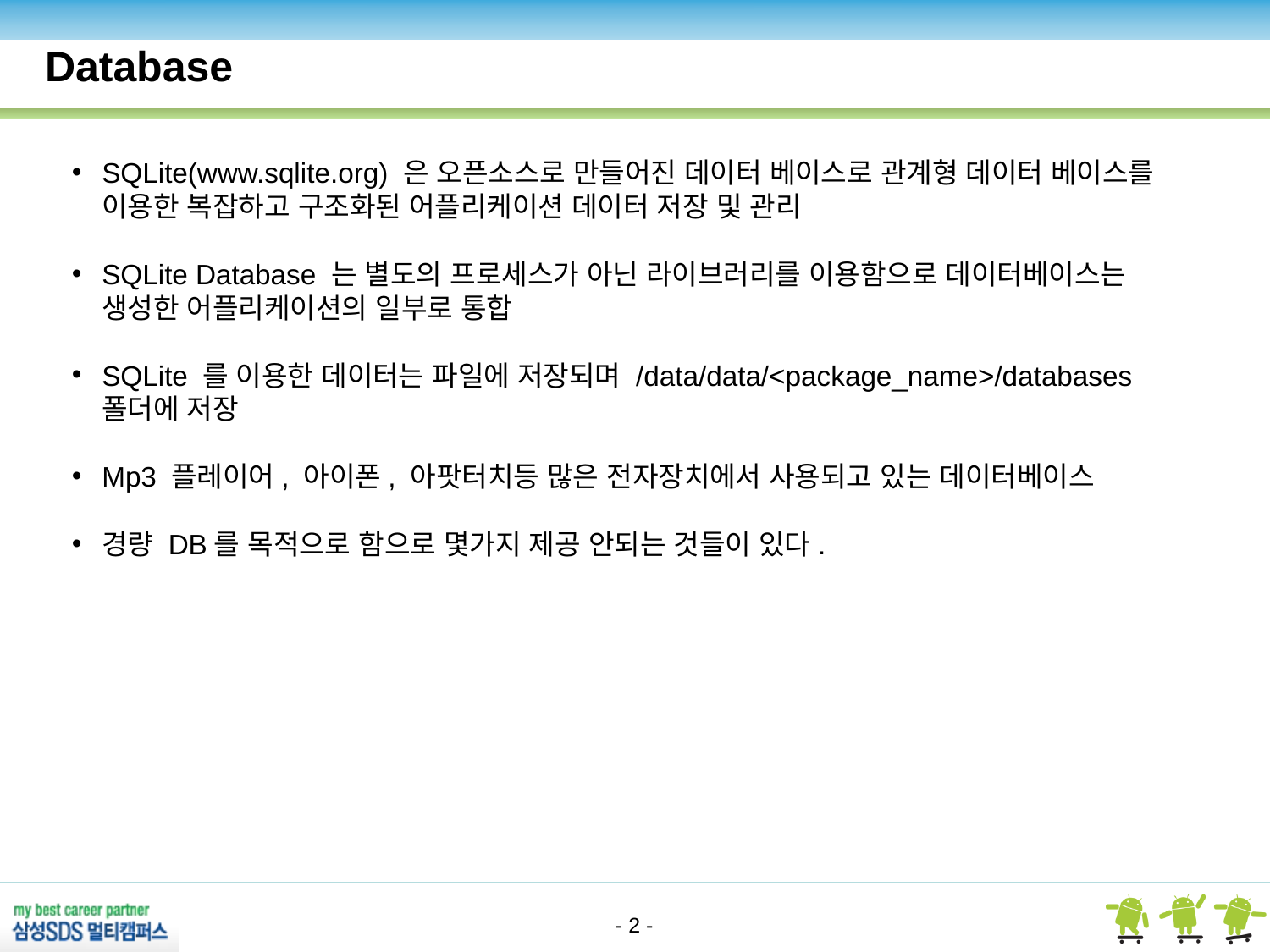

Database
SQLite(www.sqlite.org) 은 오픈소스로 만들어진 데이터 베이스로 관계형 데이터 베이스를 이용한 복잡하고 구조화된 어플리케이션 데이터 저장 및 관리

SQLite Database 는 별도의 프로세스가 아닌 라이브러리를 이용함으로 데이터베이스는 생성한 어플리케이션의 일부로 통합

SQLite 를 이용한 데이터는 파일에 저장되며 /data/data/<package_name>/databases 폴더에 저장

Mp3 플레이어, 아이폰, 아팟터치등 많은 전자장치에서 사용되고 있는 데이터베이스

경량 DB를 목적으로 함으로 몇가지 제공 안되는 것들이 있다.

- 2 -